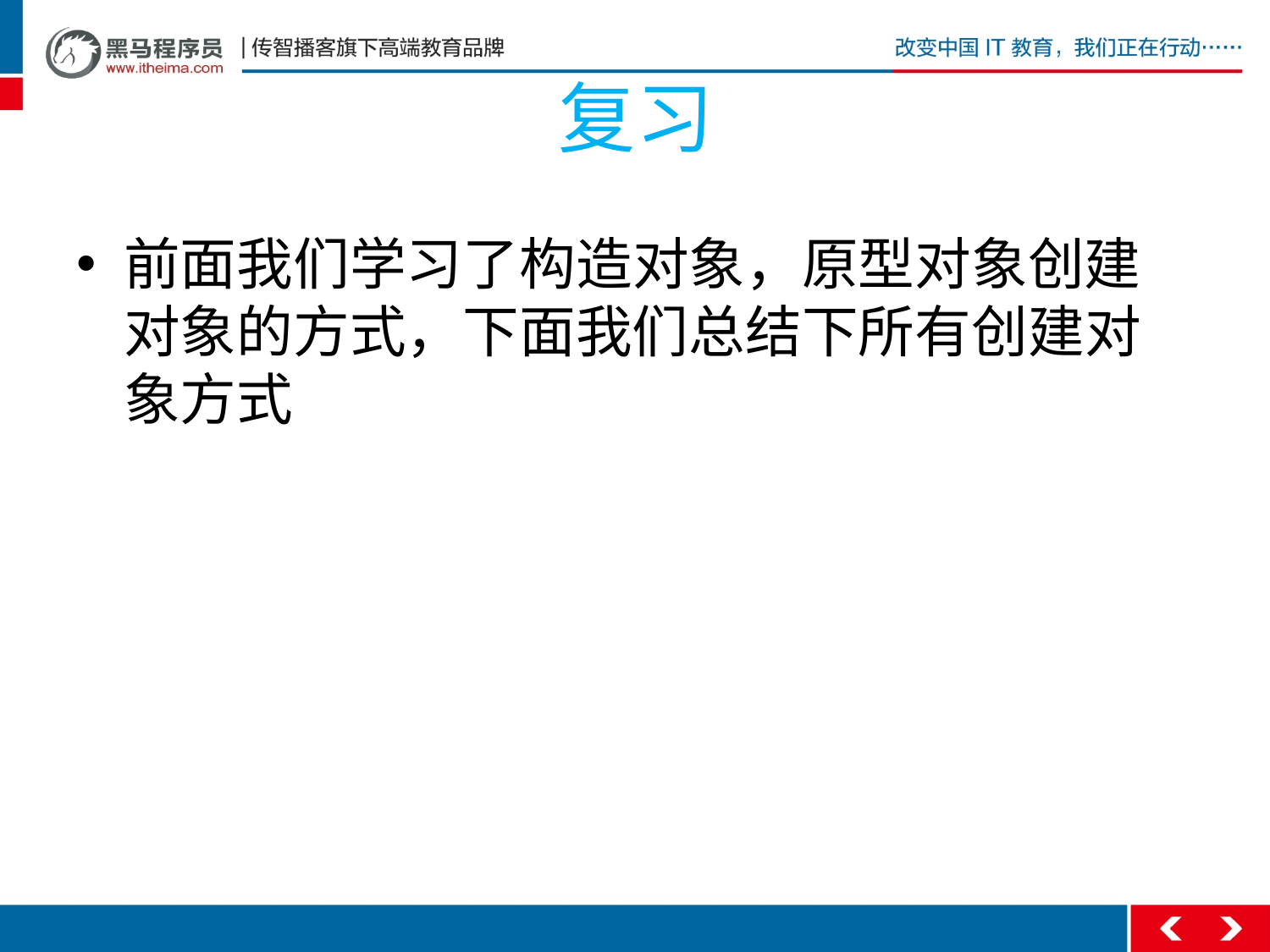

# 复习
前面我们学习了构造对象，原型对象创建对象的方式，下面我们总结下所有创建对象方式